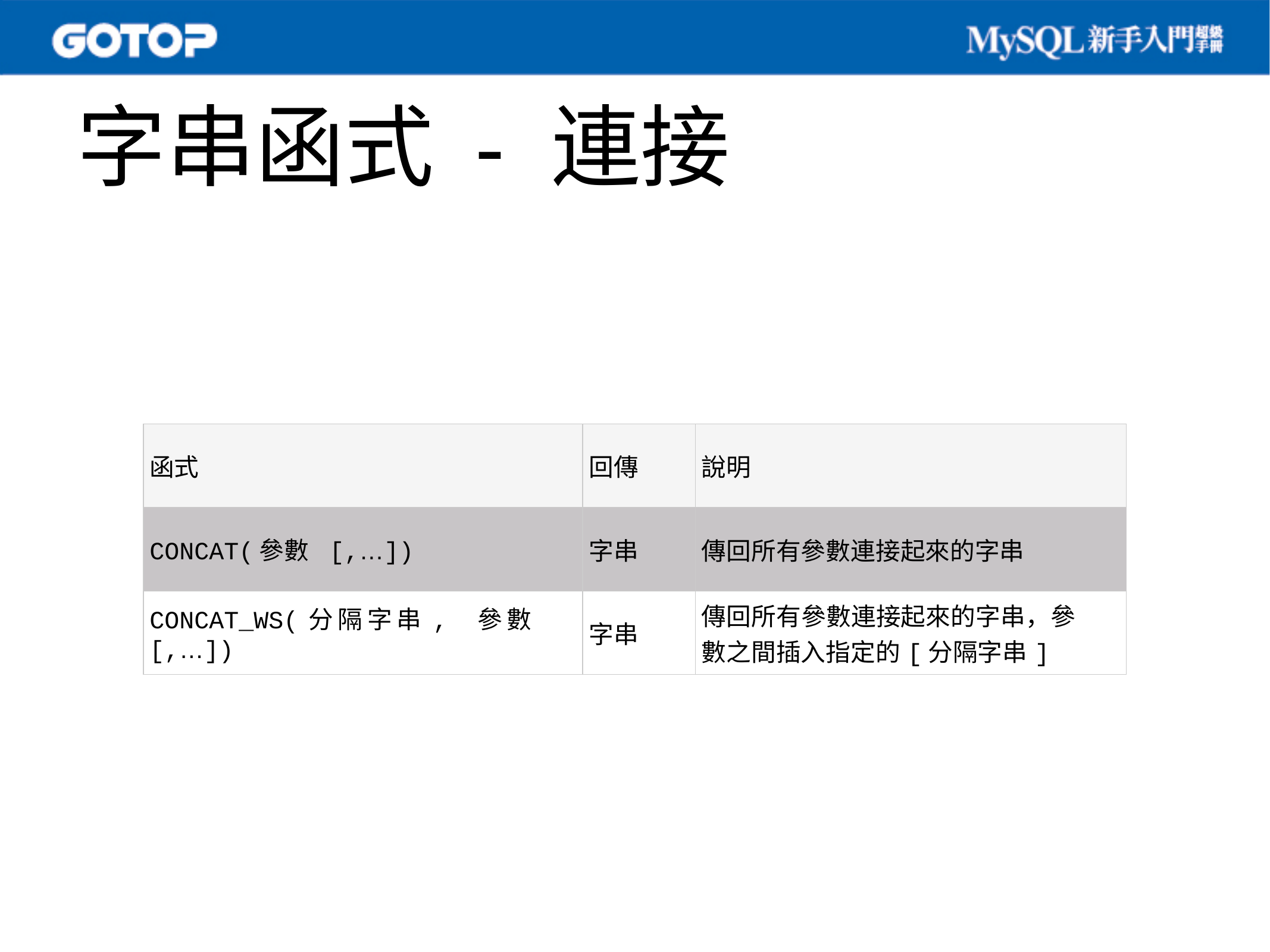

# 字串函式 - 連接
| 函式 | 回傳 | 說明 |
| --- | --- | --- |
| CONCAT(參數 [,…]) | 字串 | 傳回所有參數連接起來的字串 |
| CONCAT\_WS(分隔字串, 參數 [,…]) | 字串 | 傳回所有參數連接起來的字串，參數之間插入指定的[分隔字串] |